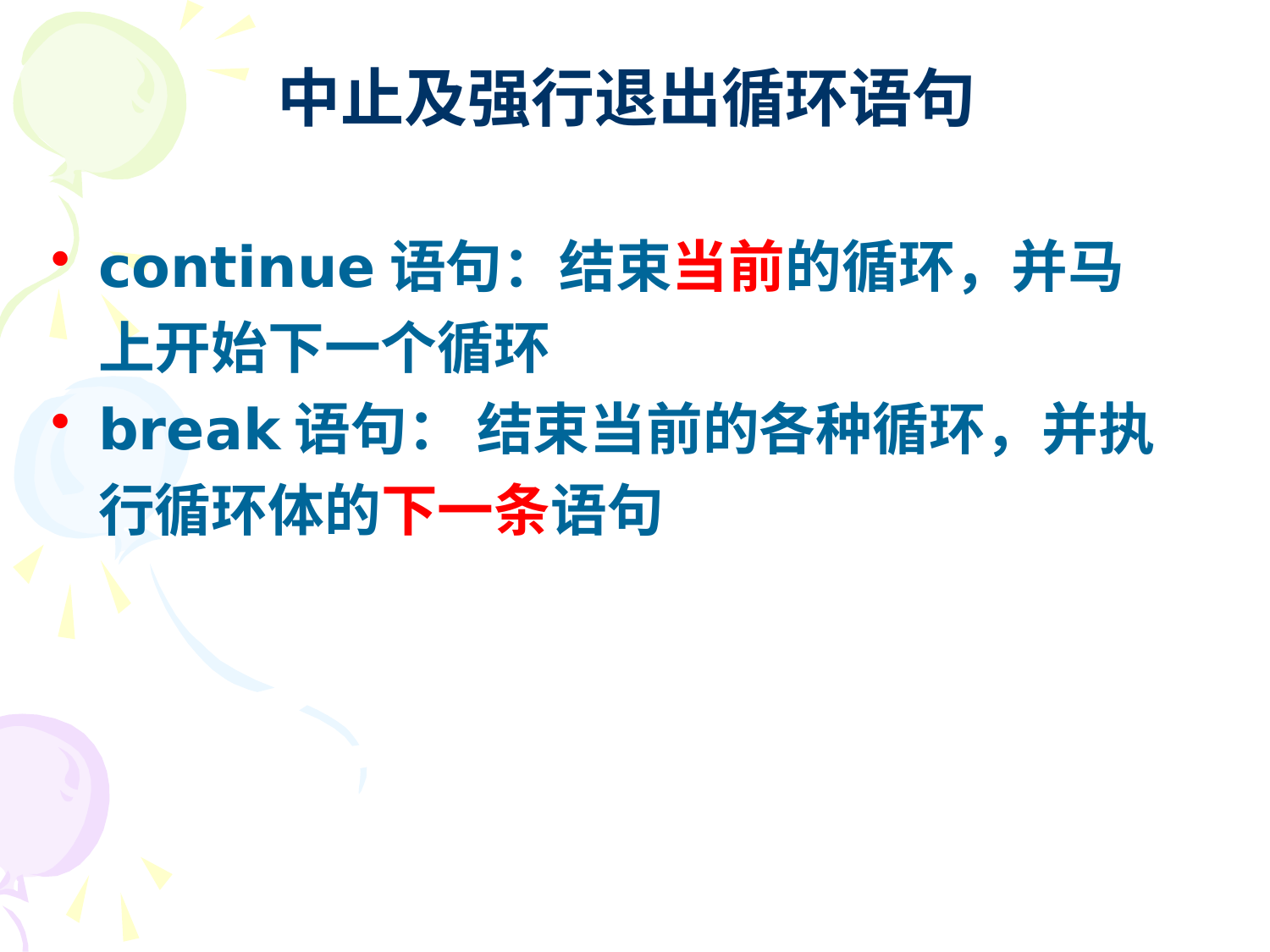

# 中止及强行退出循环语句
continue语句：结束当前的循环，并马上开始下一个循环
break语句： 结束当前的各种循环，并执行循环体的下一条语句